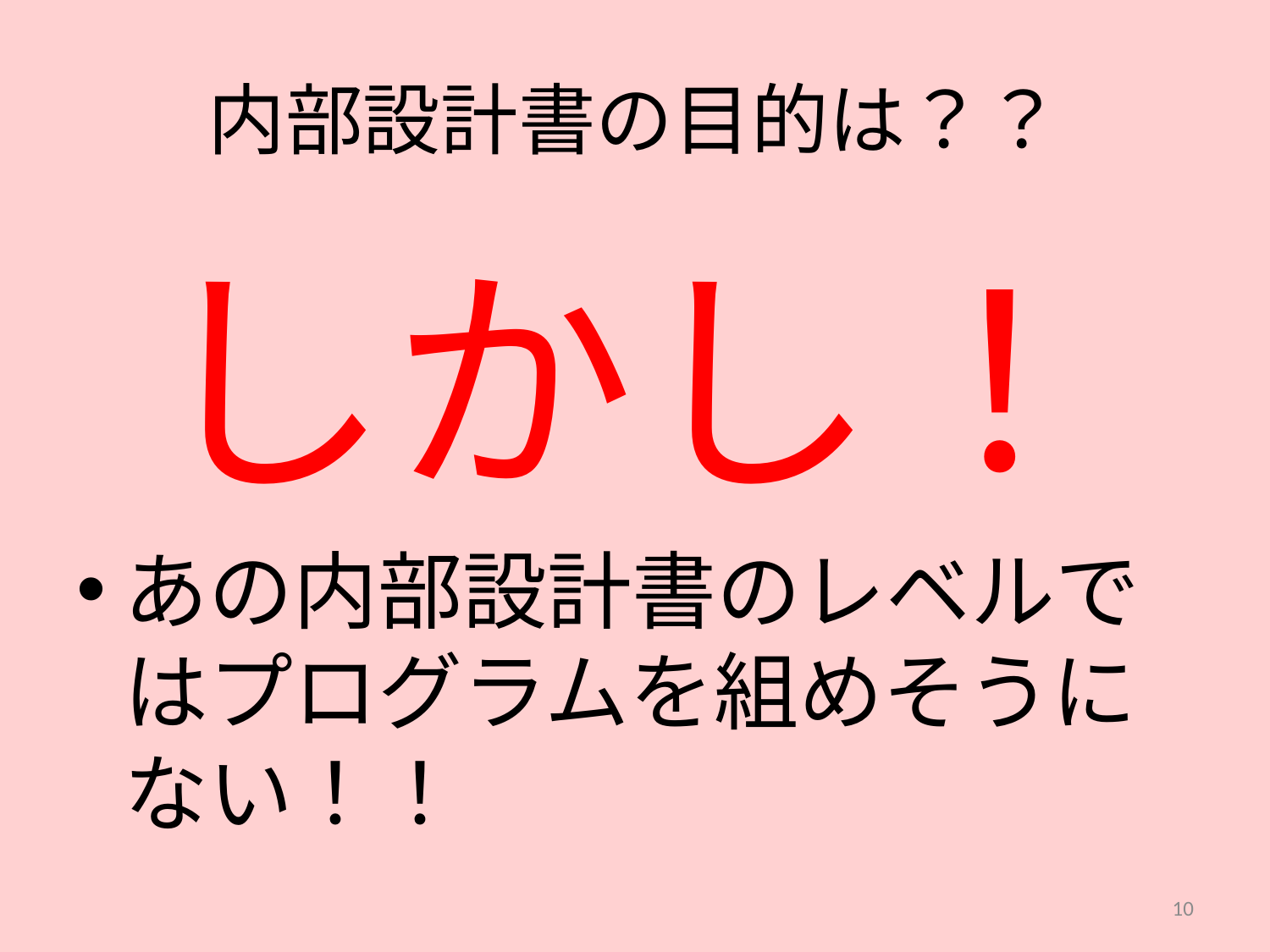

# 内部設計書の目的は？？
しかし！
あの内部設計書のレベルではプログラムを組めそうにない！！
10